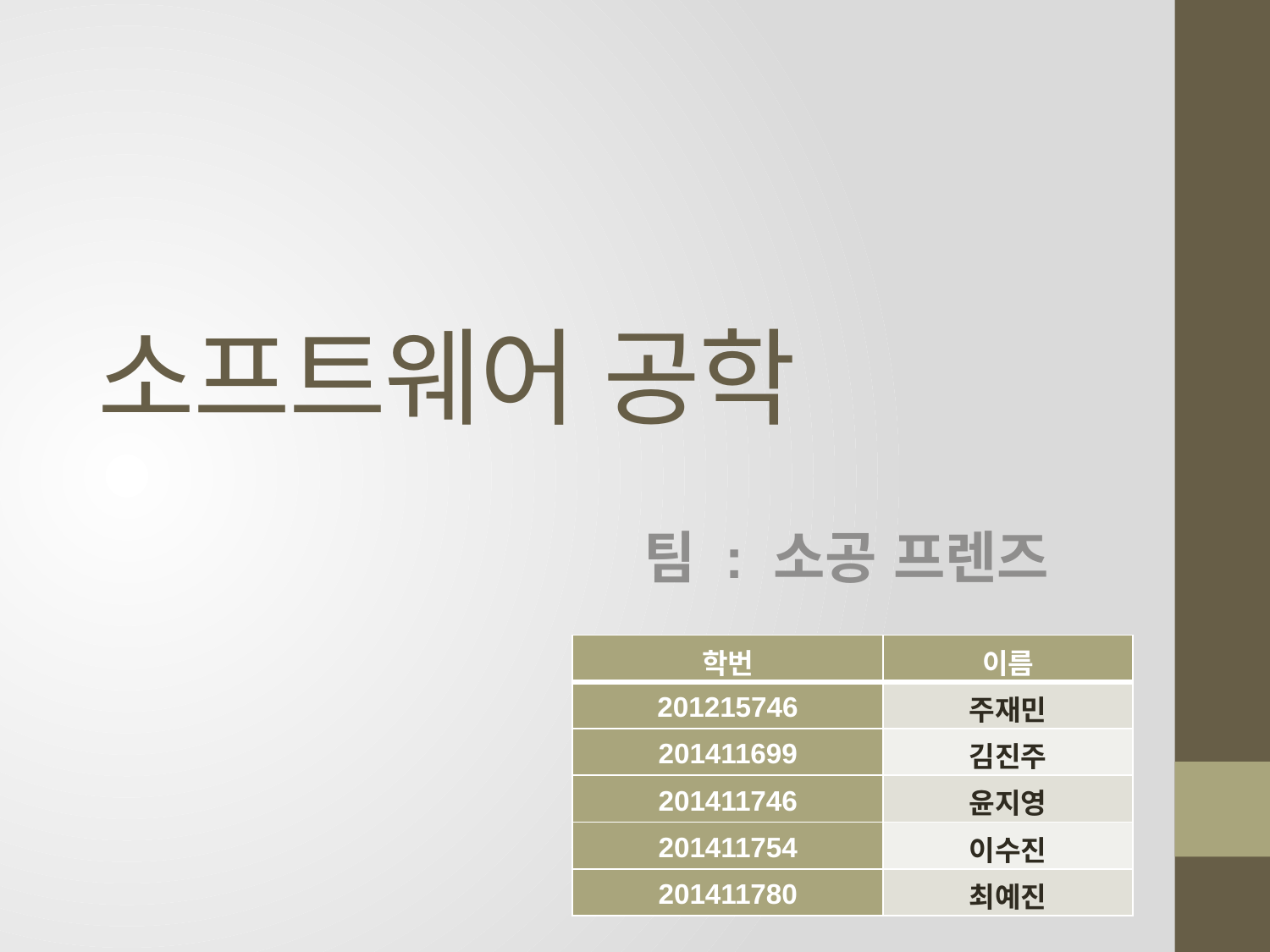

# 소프트웨어 공학
팀 : 소공 프렌즈

| 학번 | 이름 |
| --- | --- |
| 201215746 | 주재민 |
| 201411699 | 김진주 |
| 201411746 | 윤지영 |
| 201411754 | 이수진 |
| 201411780 | 최예진 |